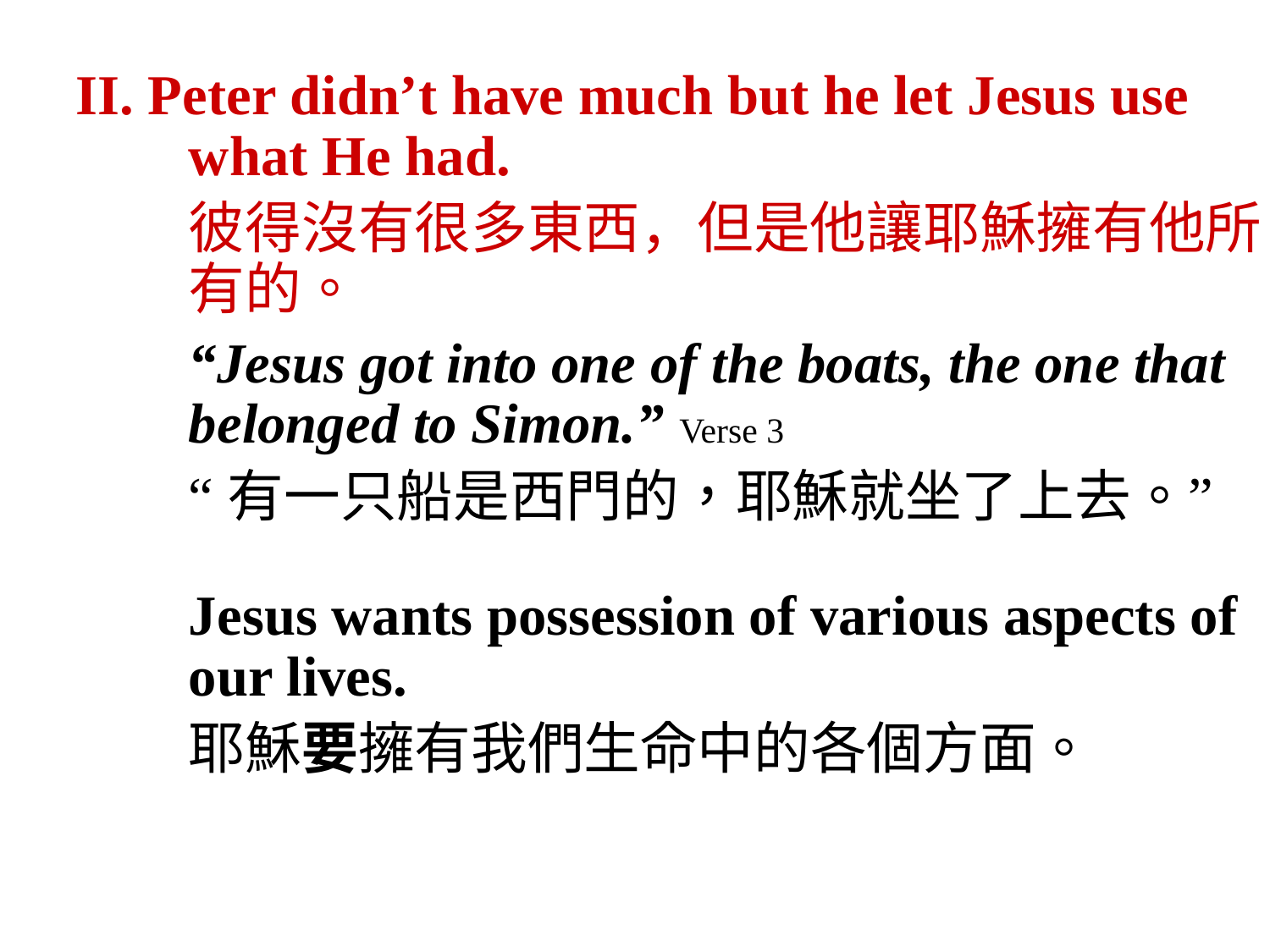

II. Peter didn’t have much but he let Jesus use what He had.
	彼得沒有很多東西，但是他讓耶穌擁有他所有的。
	“Jesus got into one of the boats, the one that belonged to Simon.” Verse 3
	“有一只船是西門的，耶穌就坐了上去。”

	Jesus wants possession of various aspects of our lives.
	耶穌要擁有我們生命中的各個方面。